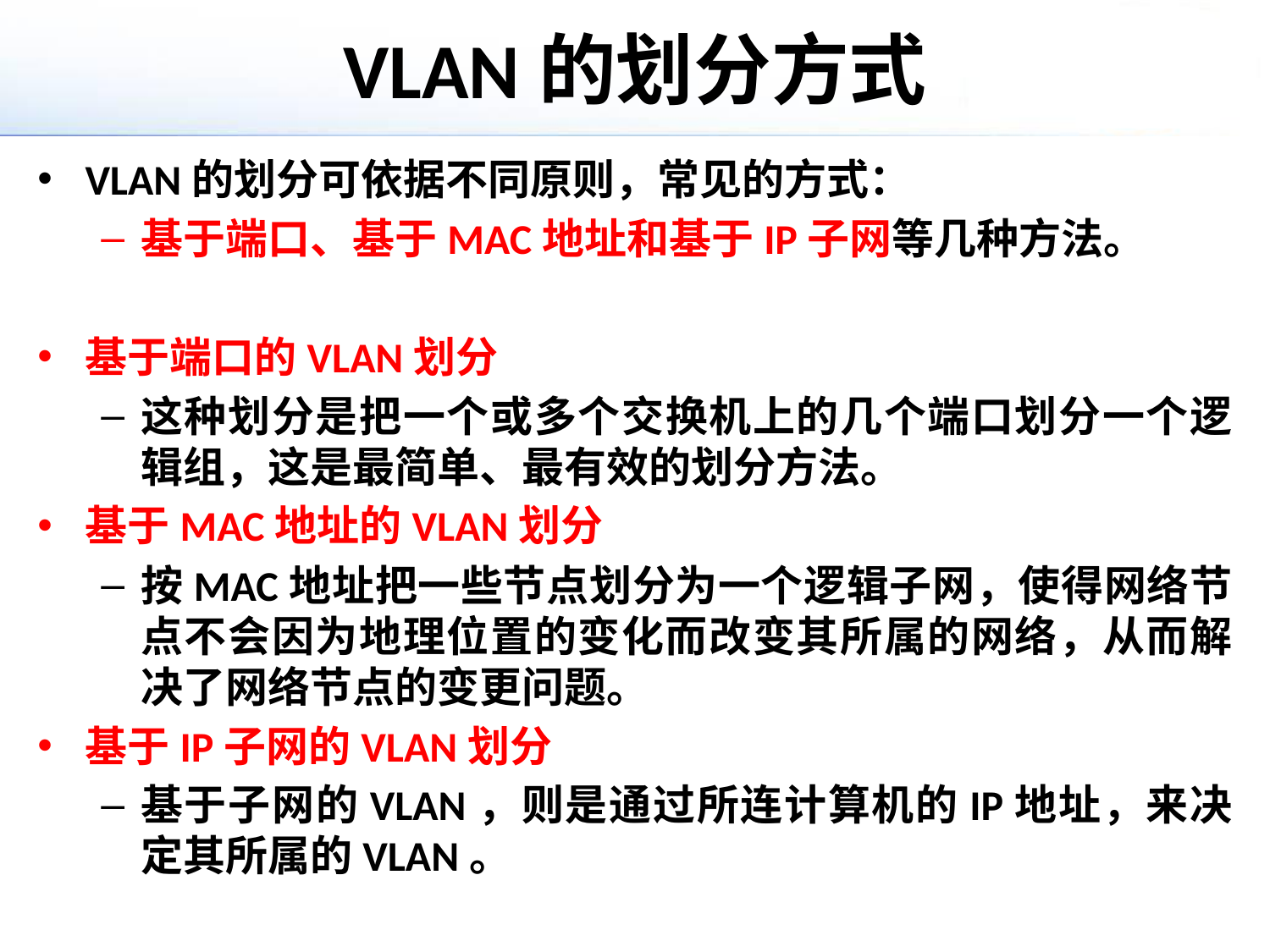

# VLAN的划分方式
VLAN的划分可依据不同原则，常见的方式：
基于端口、基于MAC地址和基于IP子网等几种方法。

基于端口的VLAN划分
这种划分是把一个或多个交换机上的几个端口划分一个逻辑组，这是最简单、最有效的划分方法。
基于MAC地址的VLAN划分
按MAC地址把一些节点划分为一个逻辑子网，使得网络节点不会因为地理位置的变化而改变其所属的网络，从而解决了网络节点的变更问题。
基于IP子网的VLAN划分
基于子网的VLAN，则是通过所连计算机的IP地址，来决定其所属的VLAN。